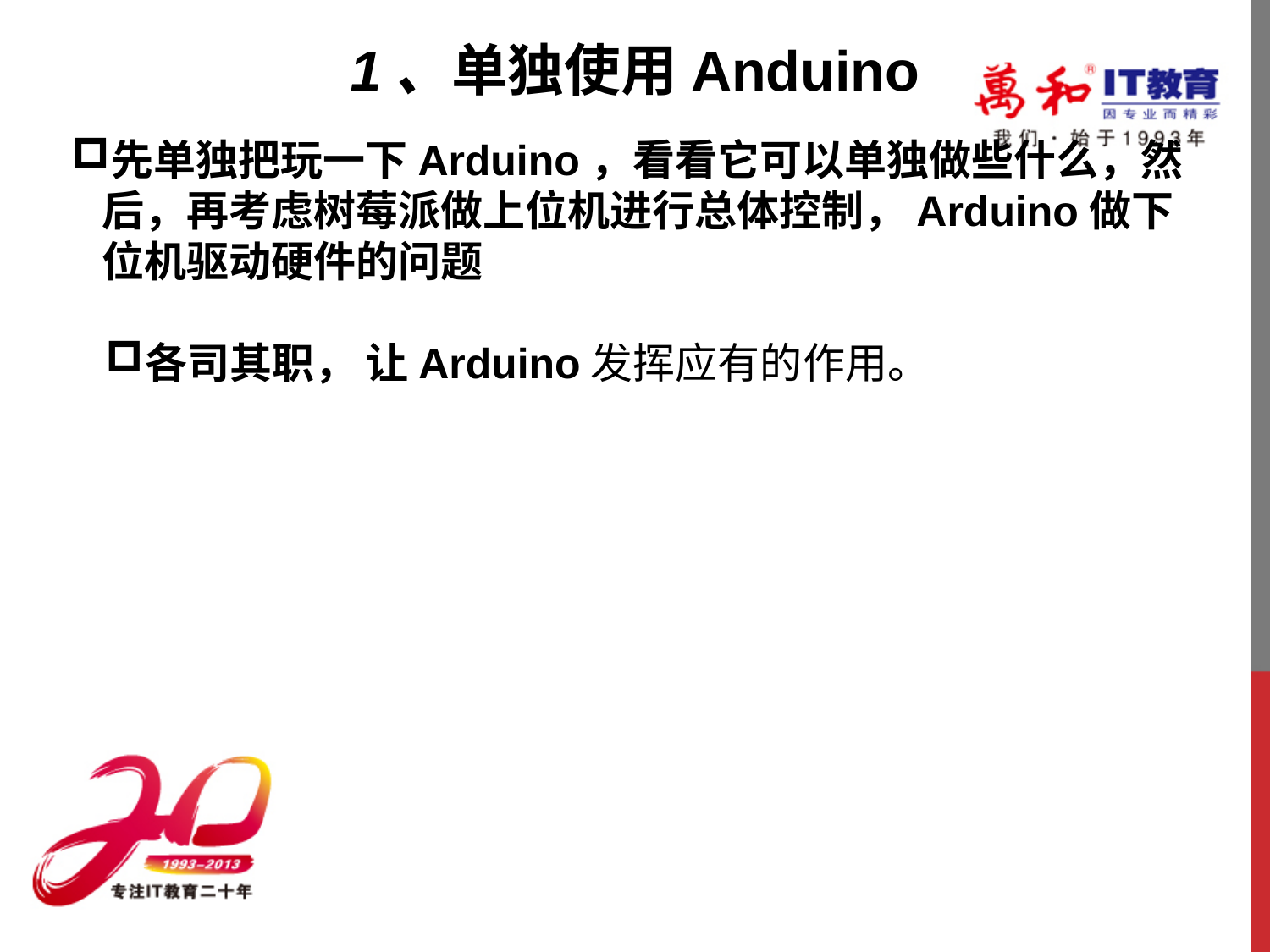

# 1、单独使用Anduino
先单独把玩一下Arduino，看看它可以单独做些什么，然后，再考虑树莓派做上位机进行总体控制，Arduino做下位机驱动硬件的问题

各司其职， 让Arduino发挥应有的作用。